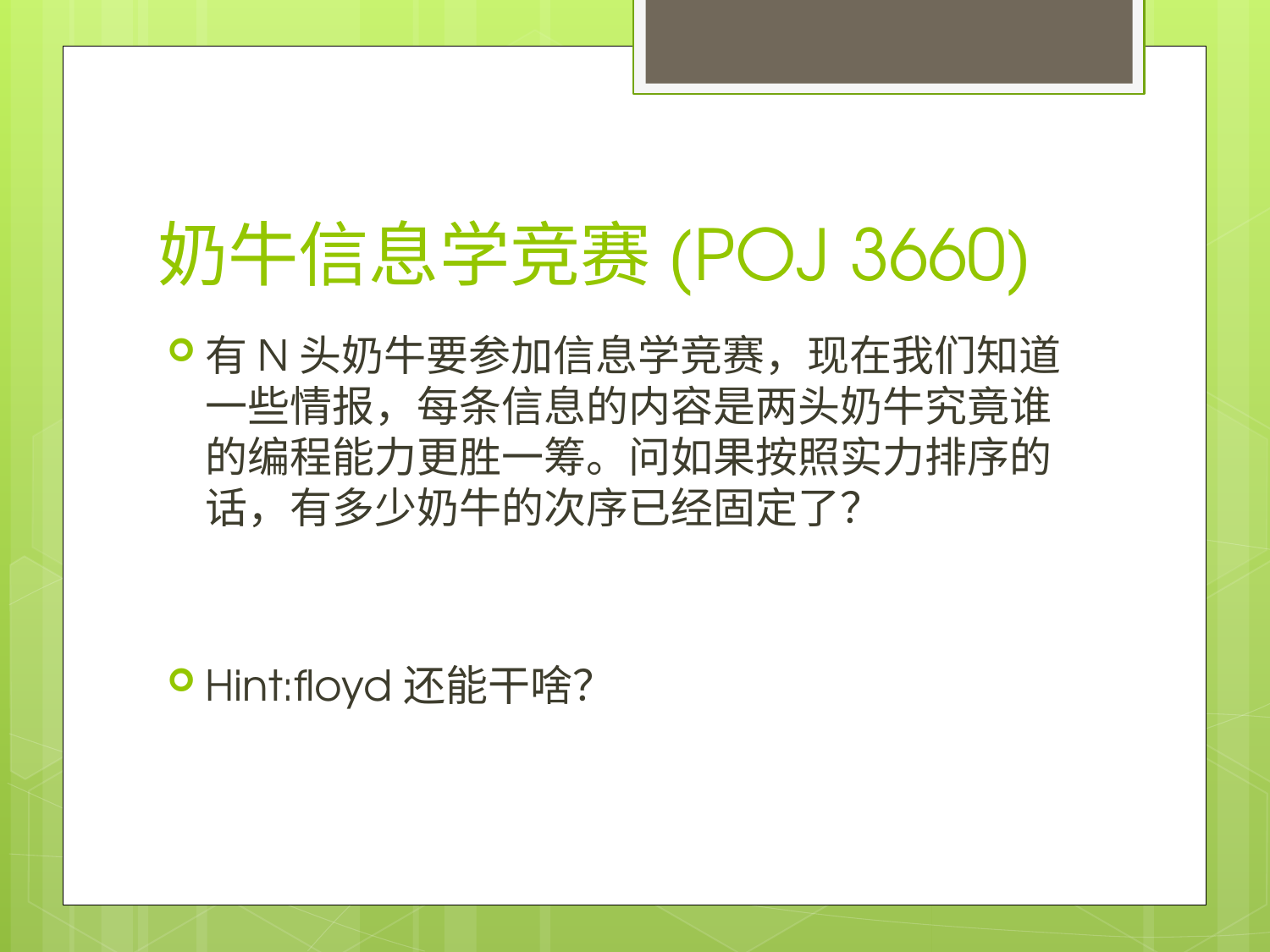

# 奶牛信息学竞赛(POJ 3660)
有N头奶牛要参加信息学竞赛，现在我们知道一些情报，每条信息的内容是两头奶牛究竟谁的编程能力更胜一筹。问如果按照实力排序的话，有多少奶牛的次序已经固定了？

Hint:floyd还能干啥？